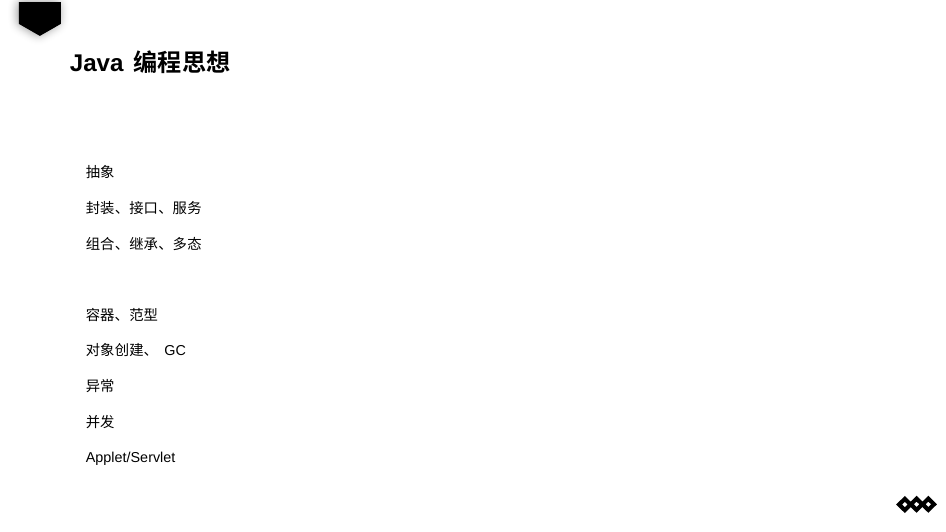

Java编程思想
抽象
封装、接口、服务
组合、继承、多态

容器、范型
对象创建、GC
异常
并发
Applet/Servlet